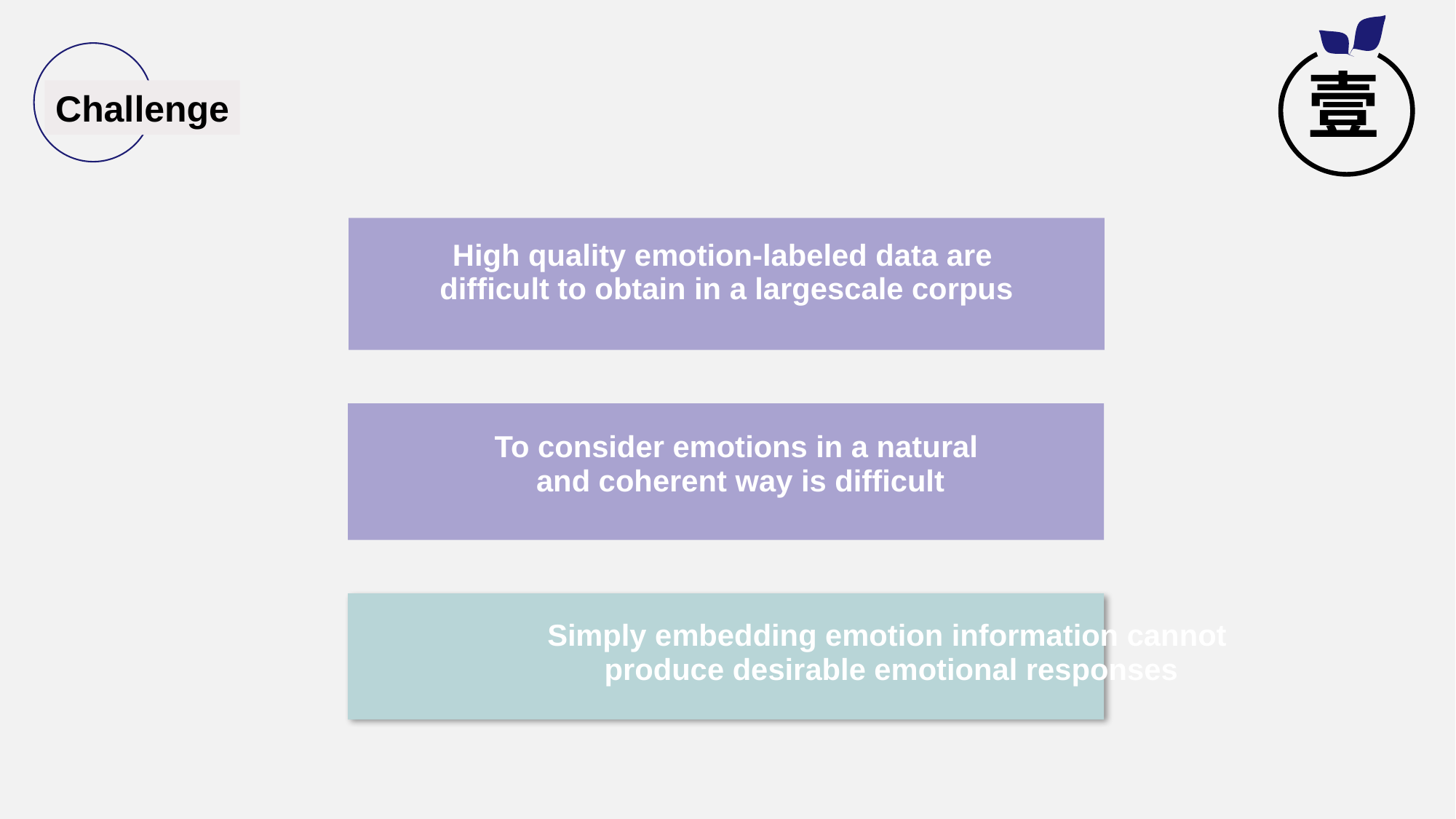

壹
Challenge

High quality emotion-labeled data are
difficult to obtain in a largescale corpus

To consider emotions in a natural
and coherent way is difficult

Simply embedding emotion information cannot
produce desirable emotional responses